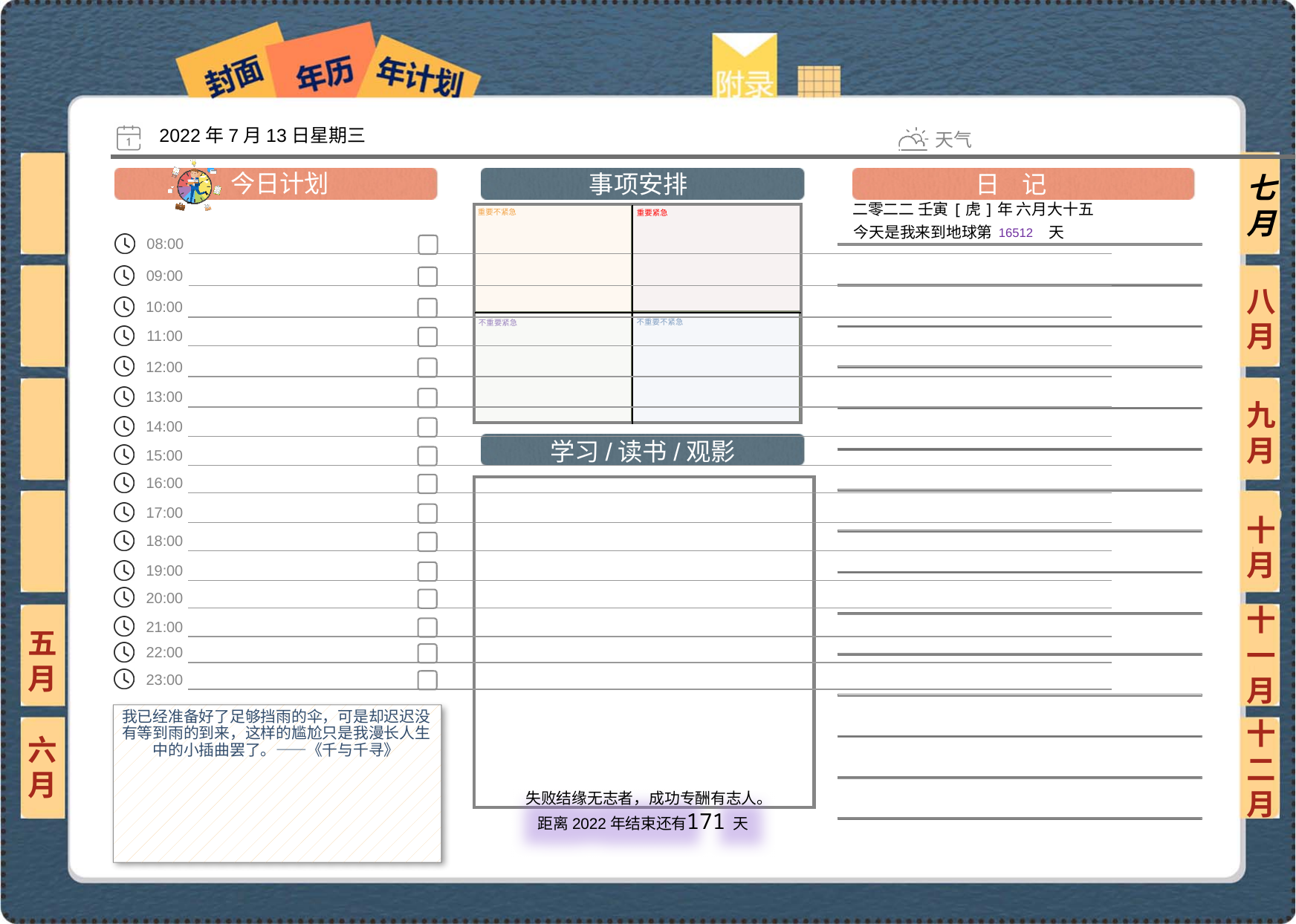

2022年7月13日星期三
七月
二零二二 壬寅[虎]年 六月大十五
16512
八月
九月
十月
十一月
五月
我已经准备好了足够挡雨的伞，可是却迟迟没有等到雨的到来，这样的尴尬只是我漫长人生中的小插曲罢了。——《千与千寻》

六月
十二月
171
 失败结缘无志者，成功专酬有志人。